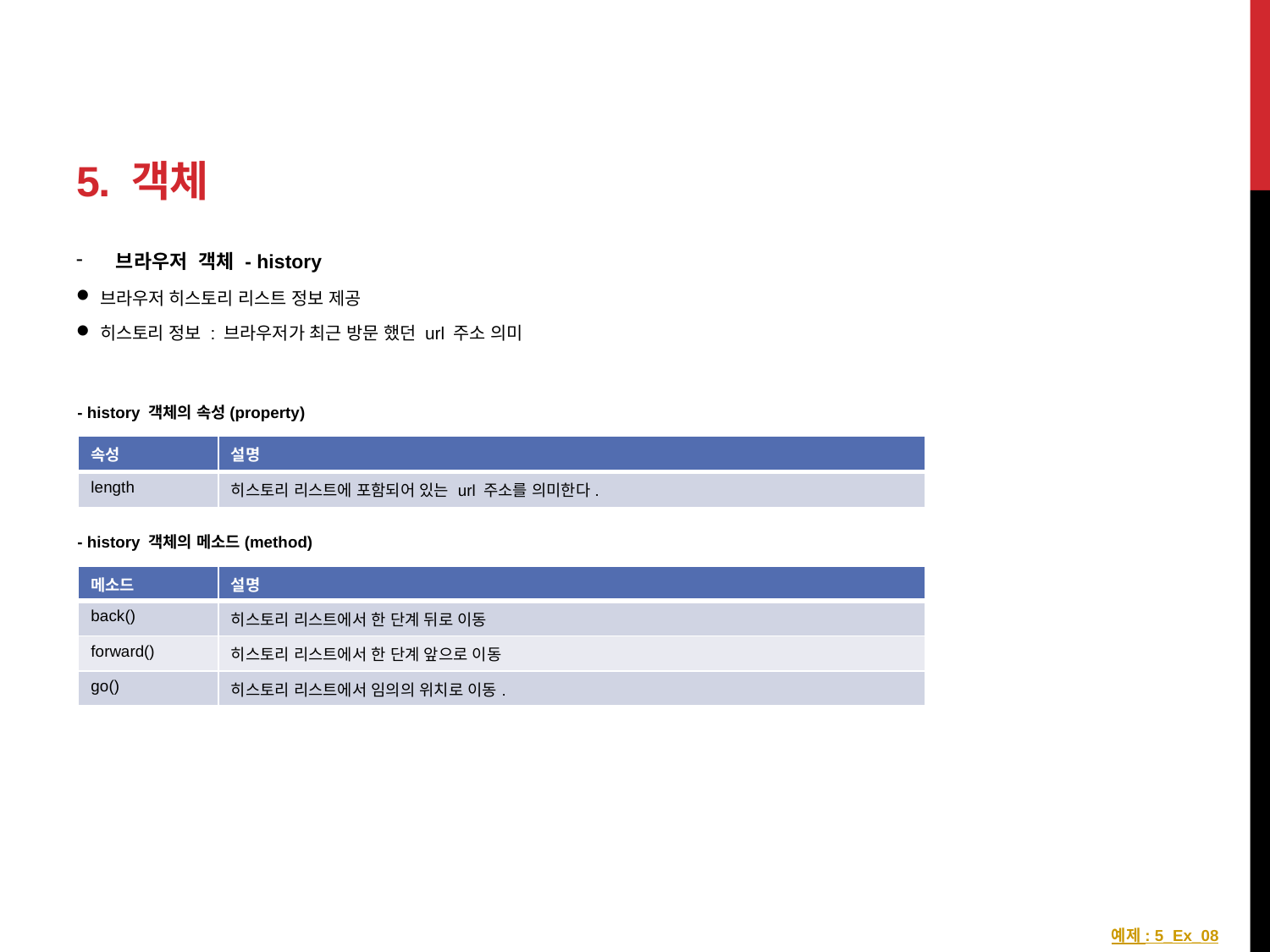

# 5. 객체
브라우저  객체 - history
브라우저 히스토리 리스트 정보 제공
히스토리 정보 : 브라우저가 최근 방문 했던 url 주소 의미

- history 객체의 속성(property)
| 속성 | 설명 |
| --- | --- |
| length | 히스토리 리스트에 포함되어 있는 url 주소를 의미한다. |
- history 객체의 메소드(method)
| 메소드 | 설명 |
| --- | --- |
| back() | 히스토리 리스트에서 한 단계 뒤로 이동 |
| forward() | 히스토리 리스트에서 한 단계 앞으로 이동 |
| go() | 히스토리 리스트에서 임의의 위치로 이동. |
예제 : 5_Ex_08